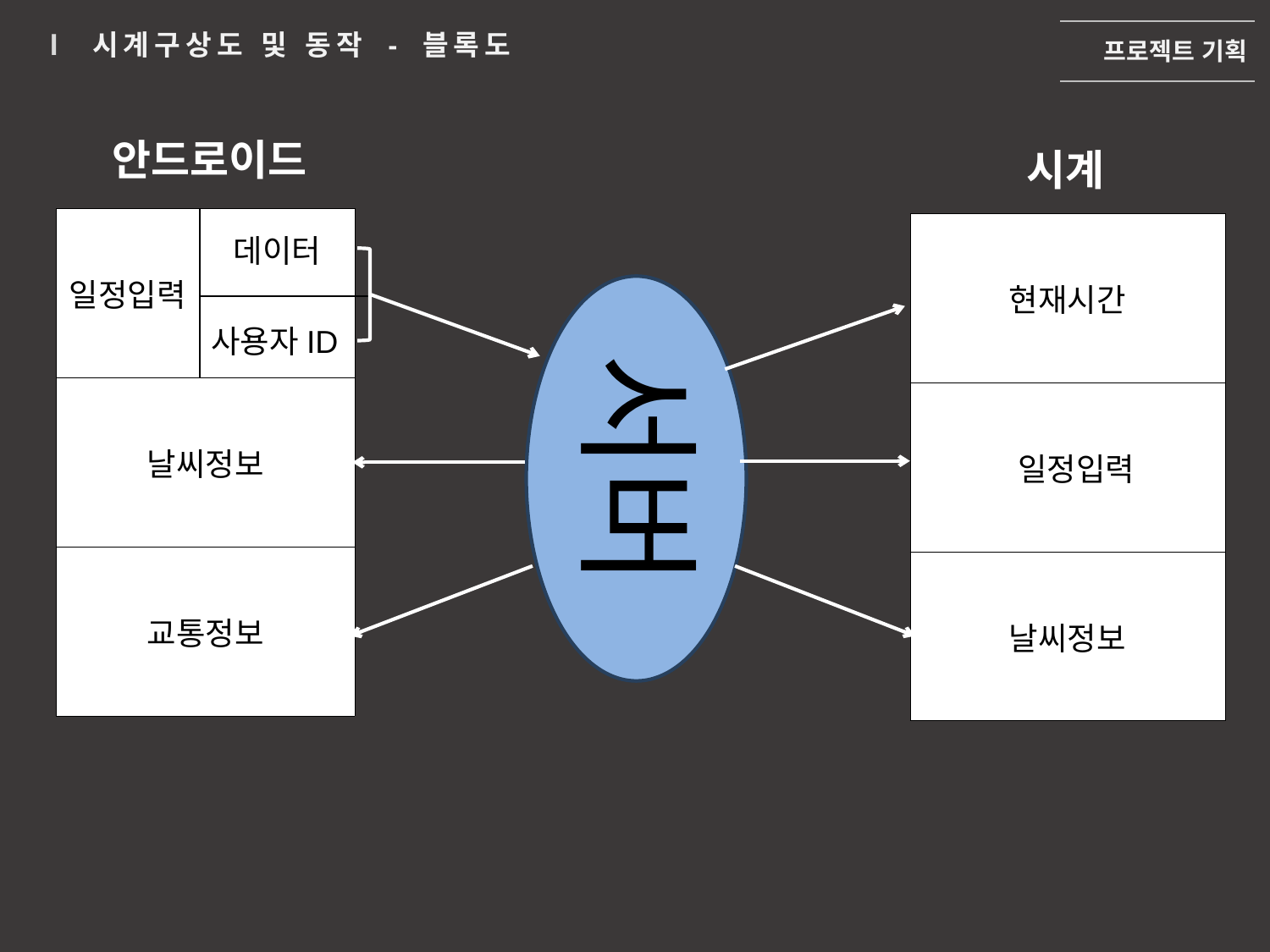

프로젝트 기획
Ⅰ 시계구상도 및 동작 - 블록도
안드로이드
시계
| 일정입력 |
| --- |
| 날씨정보 |
| 교통정보 |
| 현재시간 |
| --- |
| 일정입력 |
| 날씨정보 |
데이터

아날로그 시침

서버
사용자ID
도트 매트릭스
LED 스트립선
OLED